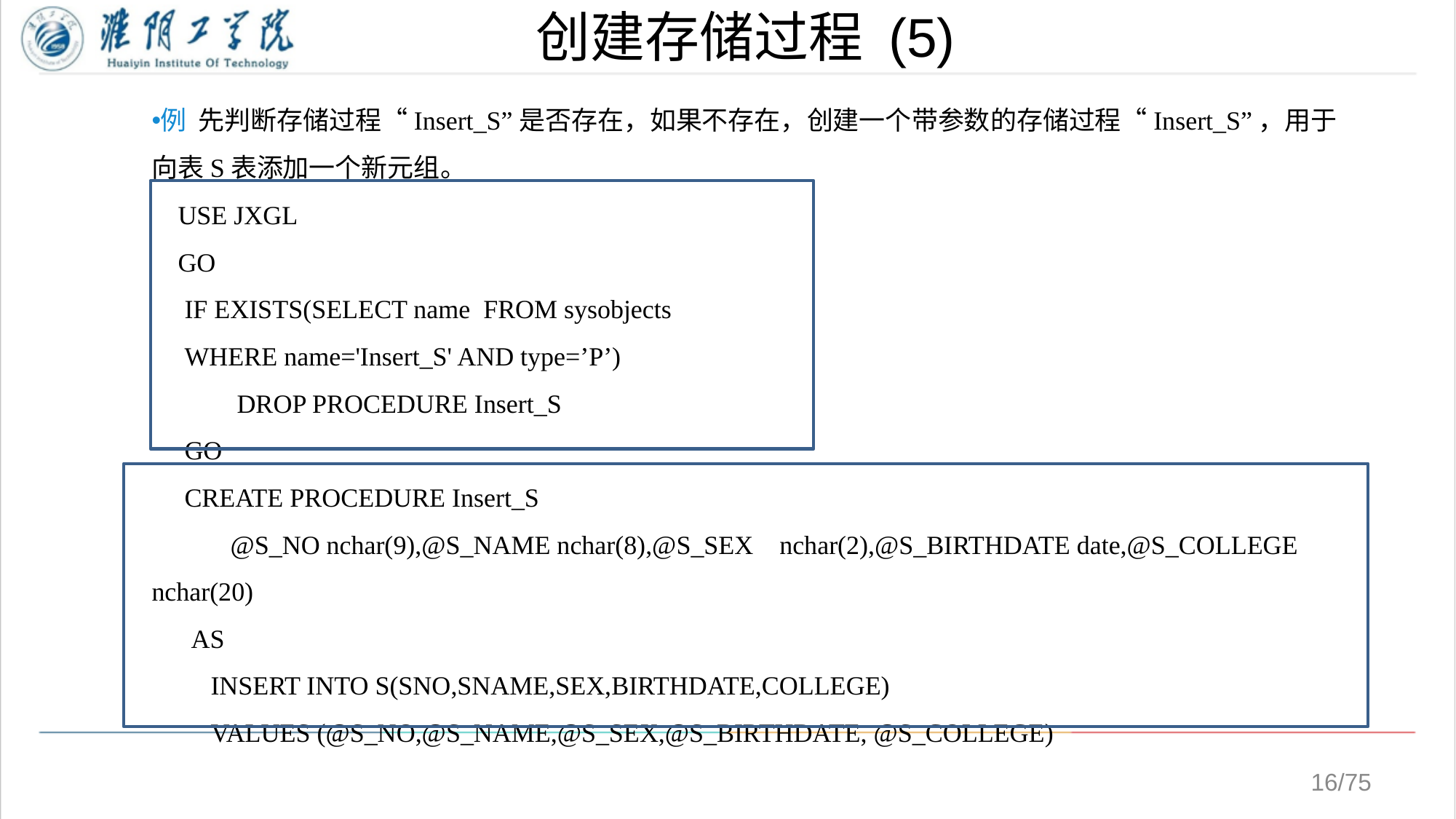

# 创建存储过程 (5)
例  先判断存储过程“Insert_S”是否存在，如果不存在，创建一个带参数的存储过程“Insert_S”，用于向表S表添加一个新元组。
    USE JXGL
    GO
     IF EXISTS(SELECT name  FROM sysobjects
     WHERE name='Insert_S' AND type=’P’)
             DROP PROCEDURE Insert_S
     GO
     CREATE PROCEDURE Insert_S
            @S_NO nchar(9),@S_NAME nchar(8),@S_SEX    nchar(2),@S_BIRTHDATE date,@S_COLLEGE nchar(20)
      AS
         INSERT INTO S(SNO,SNAME,SEX,BIRTHDATE,COLLEGE)
         VALUES (@S_NO,@S_NAME,@S_SEX,@S_BIRTHDATE, @S_COLLEGE)

16/75